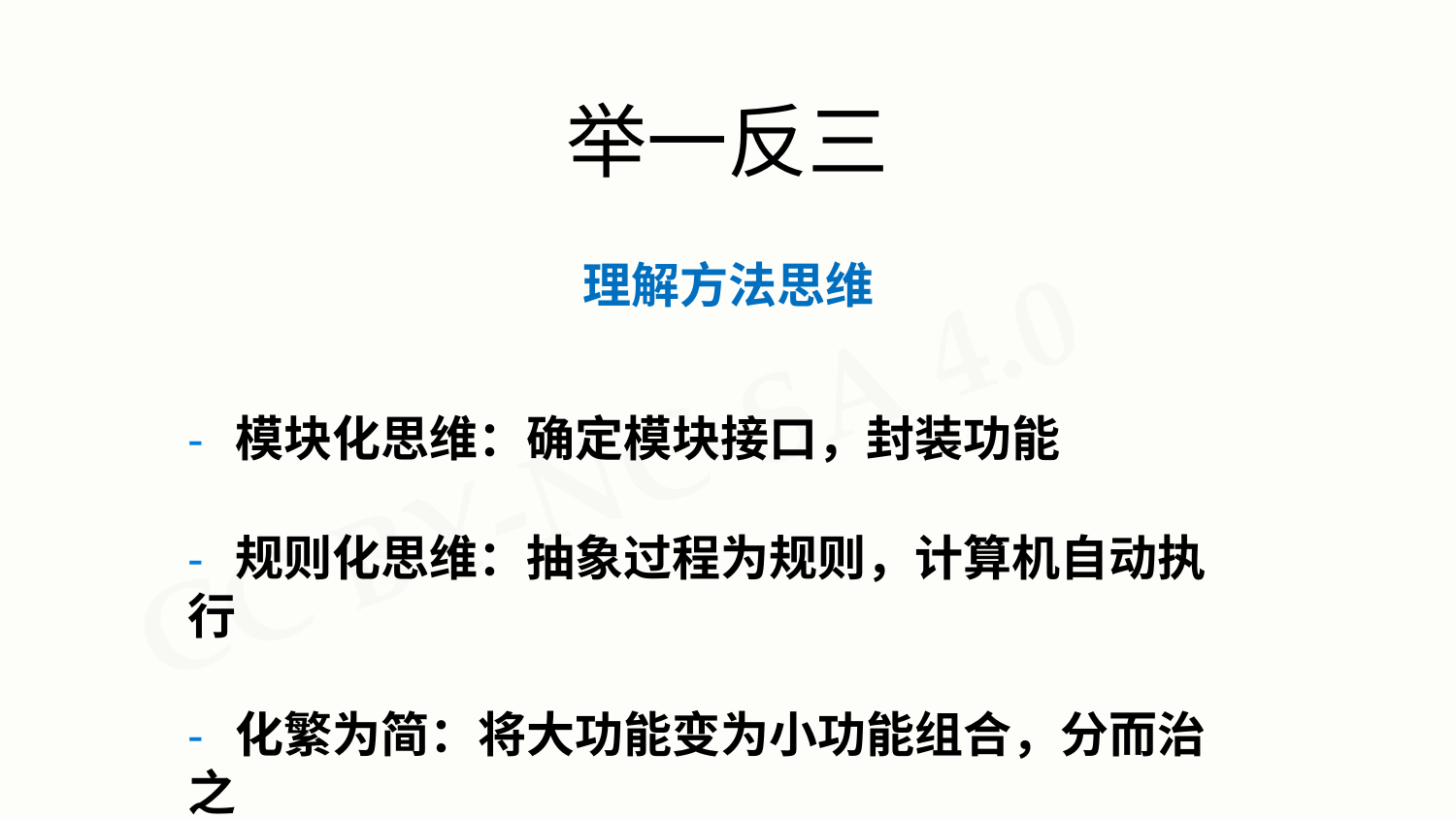

# 举一反三
理解方法思维

- 模块化思维：确定模块接口，封装功能

- 规则化思维：抽象过程为规则，计算机自动执行

- 化繁为简：将大功能变为小功能组合，分而治之